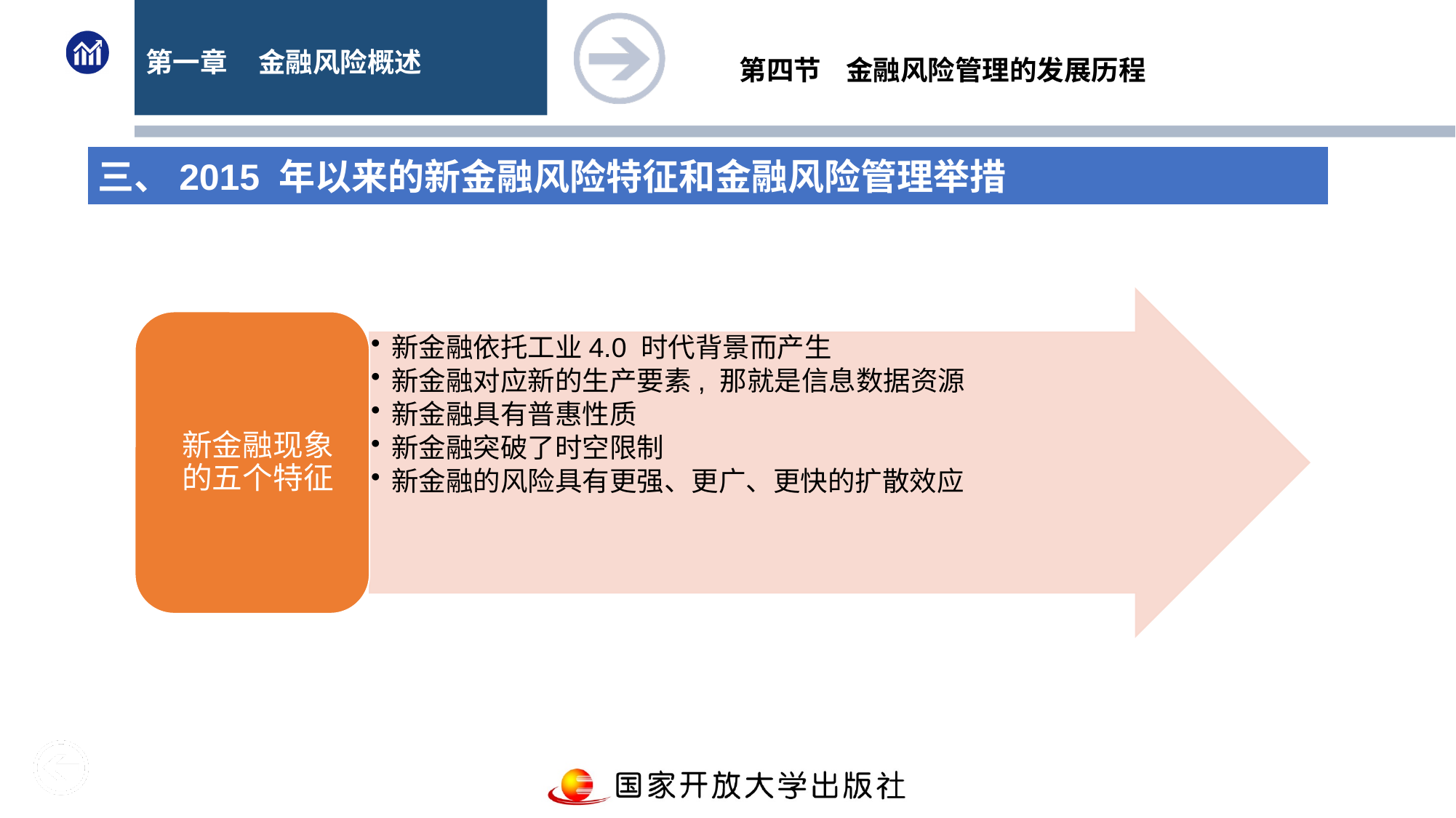

第四节    金融风险管理的发展历程
第一章     金融风险概述
三、2015 年以来的新金融风险特征和金融风险管理举措
新金融依托工业4.0 时代背景而产生
新金融对应新的生产要素, 那就是信息数据资源
新金融具有普惠性质
新金融突破了时空限制
新金融的风险具有更强、更广、更快的扩散效应
新金融现象的五个特征